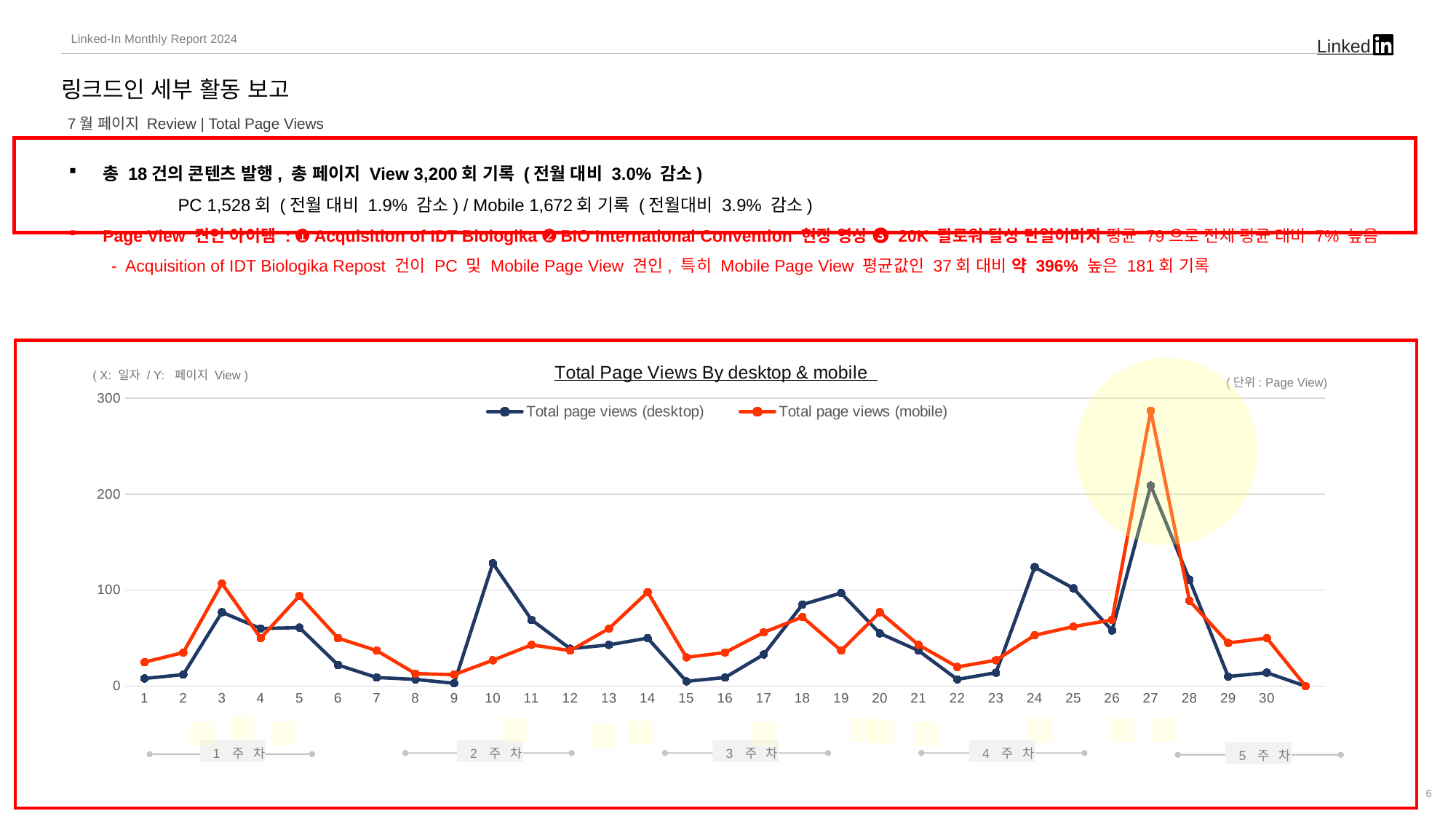

링크드인 세부 활동 보고
7월 페이지 Review | Total Page Views

총 18건의 콘텐츠 발행, 총 페이지 View 3,200회 기록 (전월 대비 3.0% 감소)
	PC 1,528회 (전월 대비 1.9% 감소) / Mobile 1,672회 기록 (전월대비 3.9% 감소)
Page View 견인 아이템 : ➊ Acquisition of IDT Biologika ➋ BIO International Convention 현장 영상 ❸ 20K 팔로워 달성 단일이미지 평균 79으로 전체 평균 대비 7% 높음
         -  Acquisition of IDT Biologika Repost 건이 PC 및 Mobile Page View 견인, 특히 Mobile Page View 평균값인 37회 대비 약 396% 높은 181회 기록

### Chart: Total Page Views By desktop & mobile

| Category | Total page views (desktop) | Total page views (mobile) |
|---|---|---|
| 1 | 8.0 | 25.0 |
| 2 | 12.0 | 35.0 |
| 3 | 77.0 | 107.0 |
| 4 | 60.0 | 50.0 |
| 5 | 61.0 | 94.0 |
| 6 | 22.0 | 50.0 |
| 7 | 9.0 | 37.0 |
| 8 | 7.0 | 13.0 |
| 9 | 3.0 | 12.0 |
| 10 | 128.0 | 27.0 |
| 11 | 69.0 | 43.0 |
| 12 | 39.0 | 37.0 |
| 13 | 43.0 | 60.0 |
| 14 | 50.0 | 98.0 |
| 15 | 5.0 | 30.0 |
| 16 | 9.0 | 35.0 |
| 17 | 33.0 | 56.0 |
| 18 | 85.0 | 72.0 |
| 19 | 97.0 | 37.0 |
| 20 | 55.0 | 77.0 |
| 21 | 37.0 | 43.0 |
| 22 | 7.0 | 20.0 |
| 23 | 14.0 | 27.0 |
| 24 | 124.0 | 53.0 |
| 25 | 102.0 | 62.0 |
| 26 | 58.0 | 69.0 |
| 27 | 209.0 | 287.0 |
| 28 | 111.0 | 89.0 |
| 29 | 10.0 | 45.0 |
| 30 | 14.0 | 50.0 |
( X: 일자 / Y:  페이지 View )
(단위: Page View)

 1주차
 2주차
 3주차
 4주차
 5주차
6